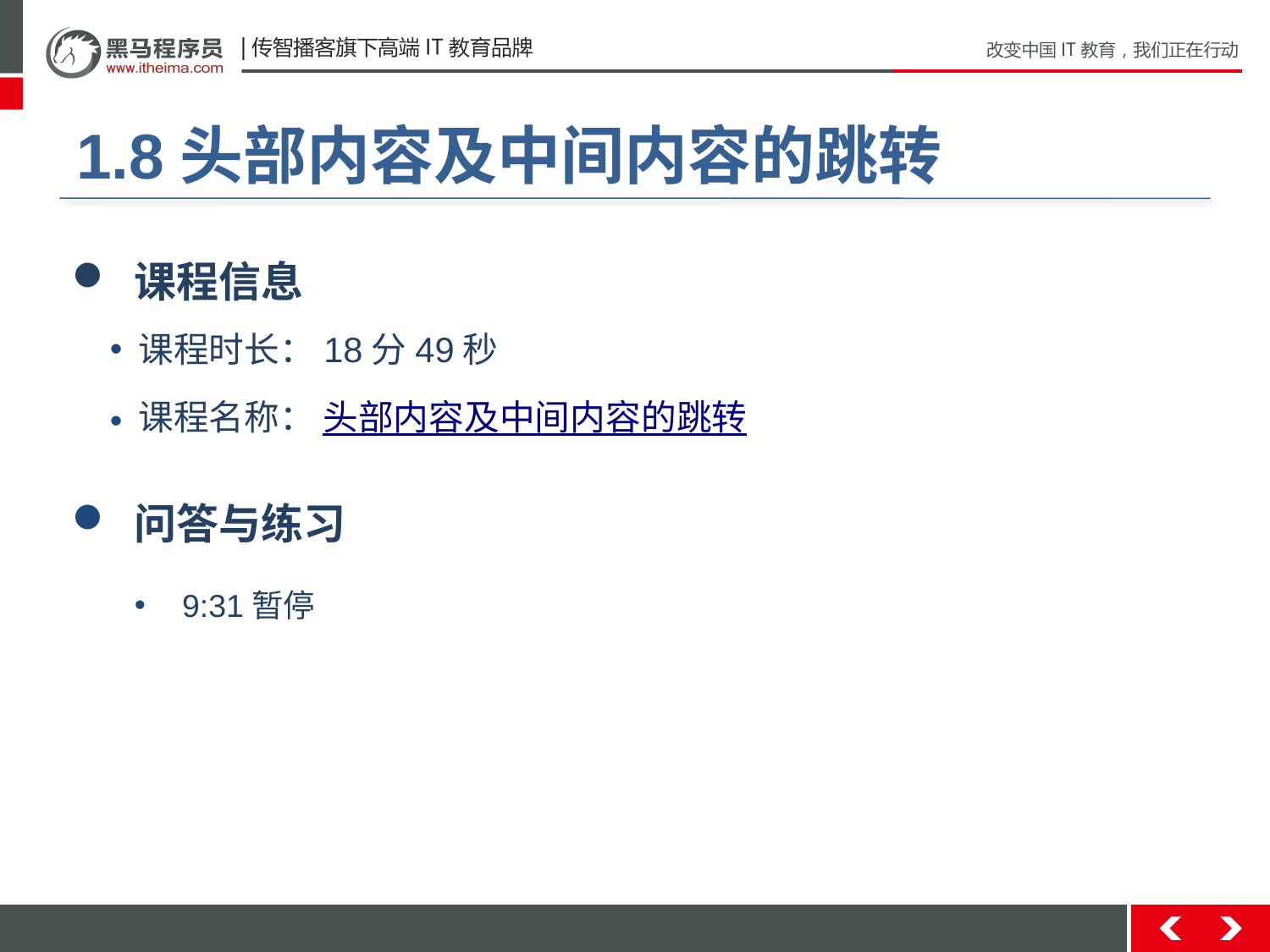

#
1.8头部内容及中间内容的跳转
 课程信息
 课程时长：18分49秒
 课程名称： 头部内容及中间内容的跳转
 问答与练习
9:31暂停